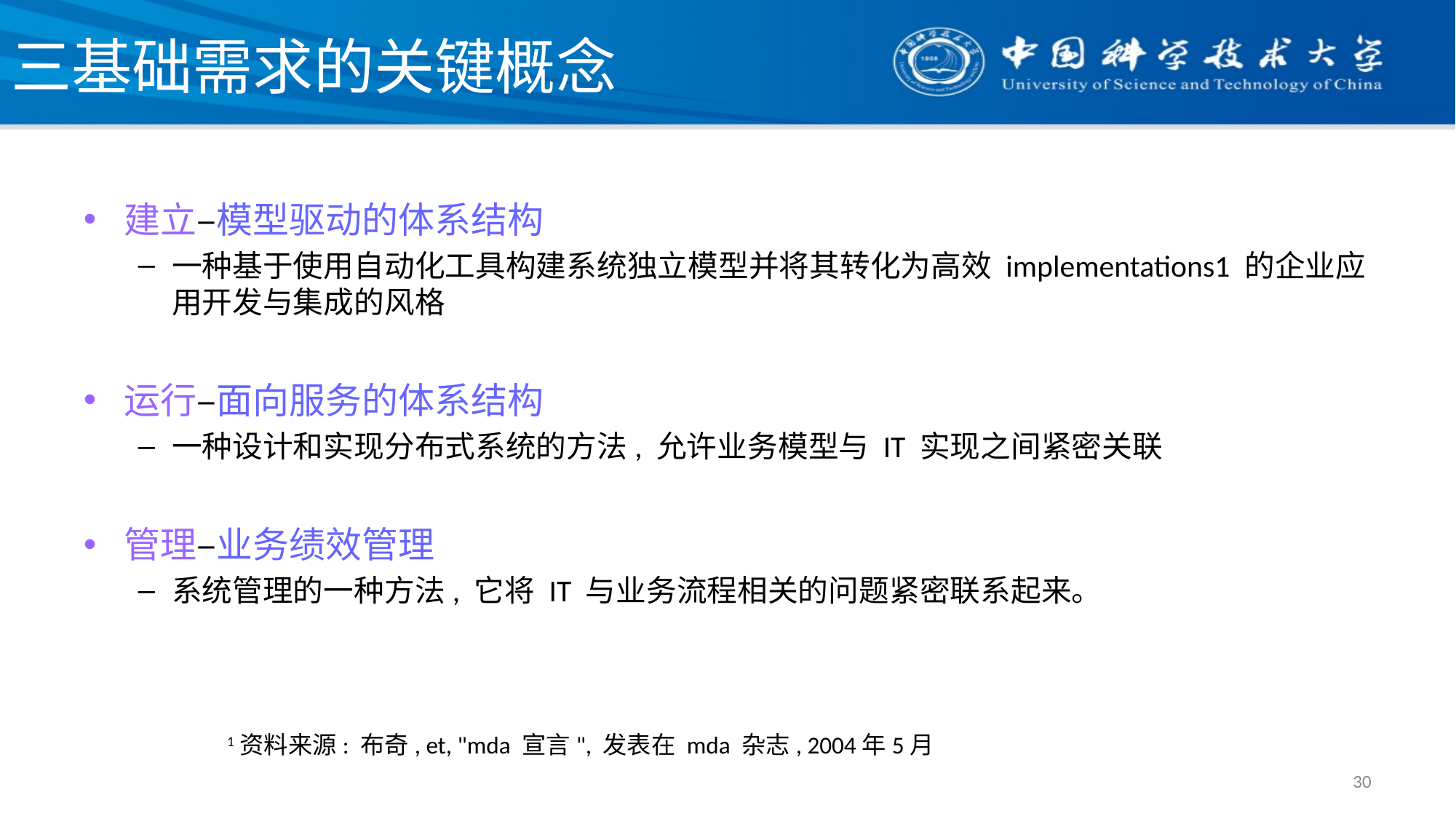

# 三基础需求的关键概念
建立–模型驱动的体系结构
一种基于使用自动化工具构建系统独立模型并将其转化为高效 implementations1 的企业应用开发与集成的风格

运行–面向服务的体系结构
一种设计和实现分布式系统的方法, 允许业务模型与 IT 实现之间紧密关联

管理–业务绩效管理
系统管理的一种方法, 它将 IT 与业务流程相关的问题紧密联系起来。

1资料来源: 布奇, et, "mda 宣言", 发表在 mda 杂志, 2004年5月
30